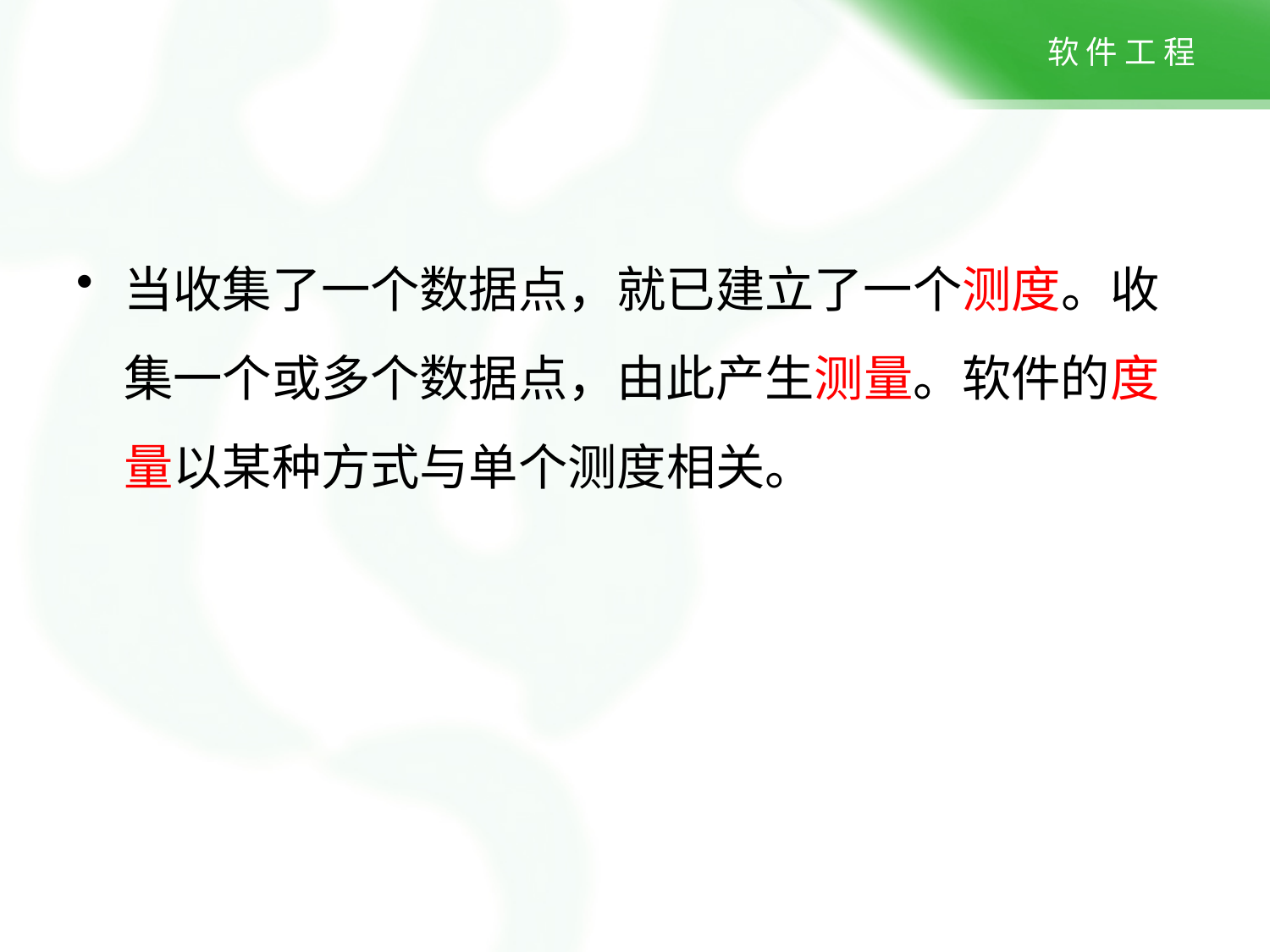

#
当收集了一个数据点，就已建立了一个测度。收集一个或多个数据点，由此产生测量。软件的度量以某种方式与单个测度相关。